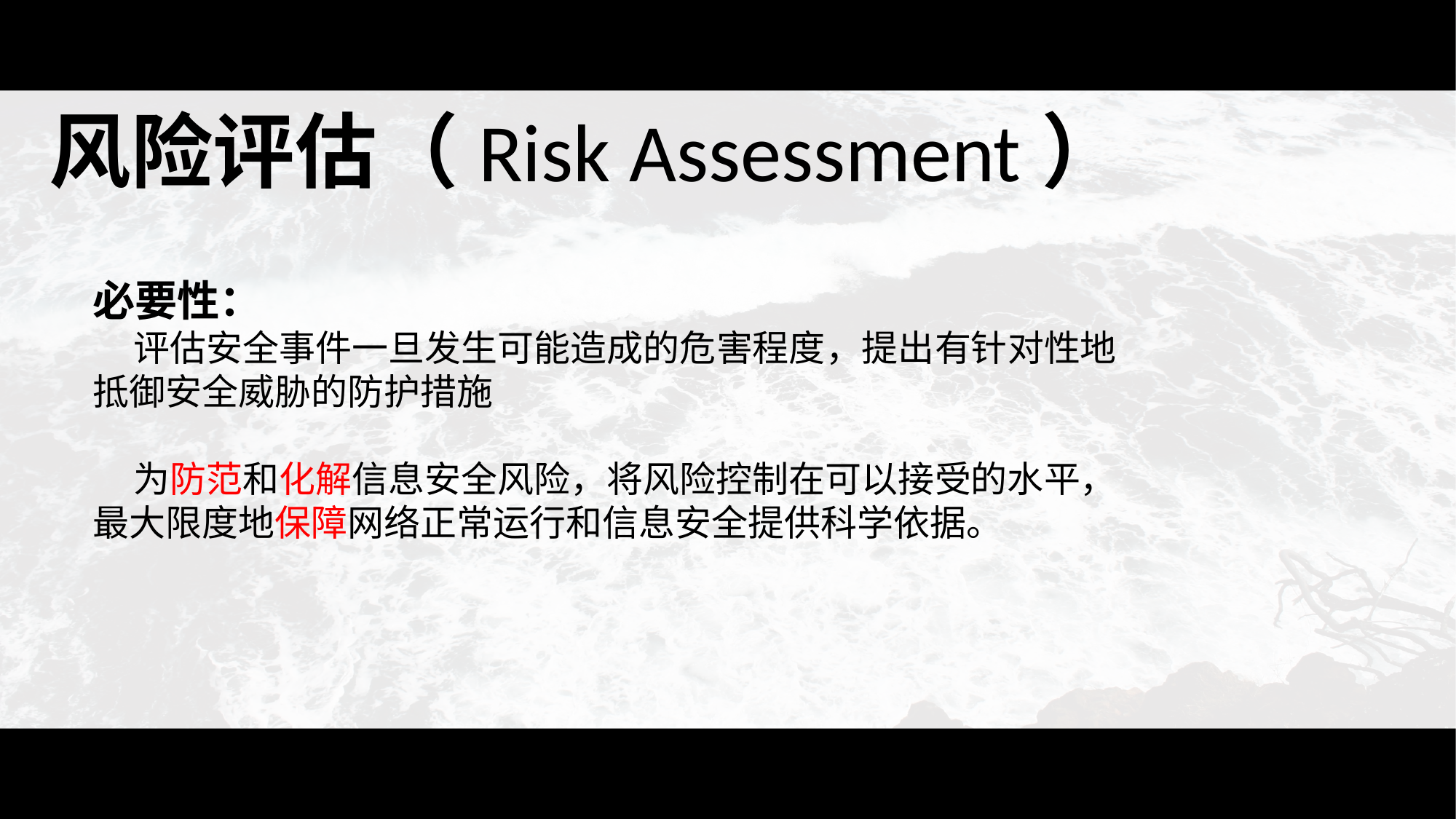

风险评估（Risk Assessment）
必要性：
    评估安全事件一旦发生可能造成的危害程度，提出有针对性地抵御安全威胁的防护措施

    为防范和化解信息安全风险，将风险控制在可以接受的水平，最大限度地保障网络正常运行和信息安全提供科学依据。